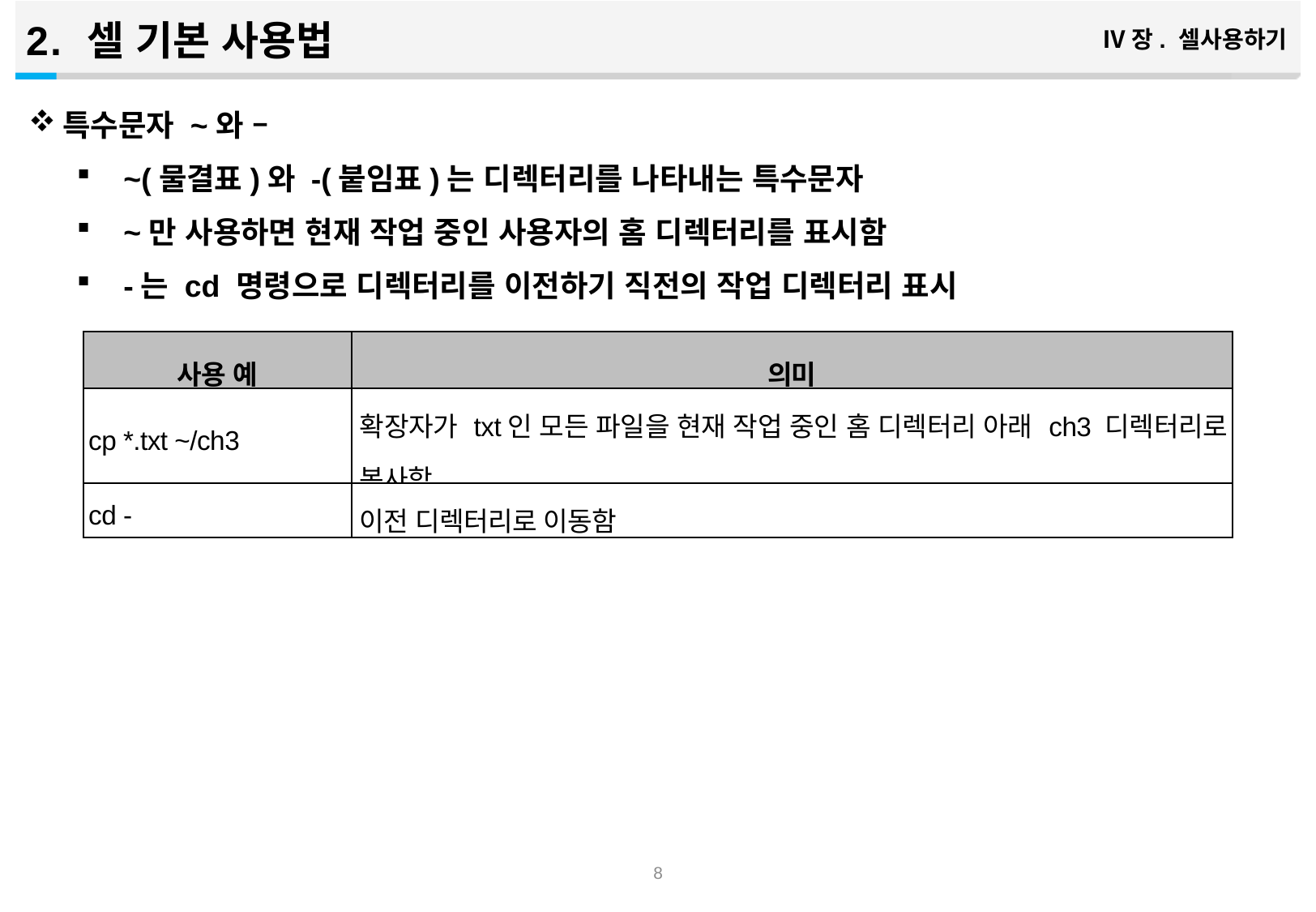

셀 기본 사용법
Ⅳ장. 셀사용하기
특수문자 ~와 –
~(물결표)와 -(붙임표)는 디렉터리를 나타내는 특수문자
~만 사용하면 현재 작업 중인 사용자의 홈 디렉터리를 표시함
-는 cd 명령으로 디렉터리를 이전하기 직전의 작업 디렉터리 표시
| 사용 예 | 의미 |
| --- | --- |
| cp \*.txt ~/ch3 | 확장자가 txt인 모든 파일을 현재 작업 중인 홈 디렉터리 아래 ch3 디렉터리로 복사함 |
| cd - | 이전 디렉터리로 이동함 |
8